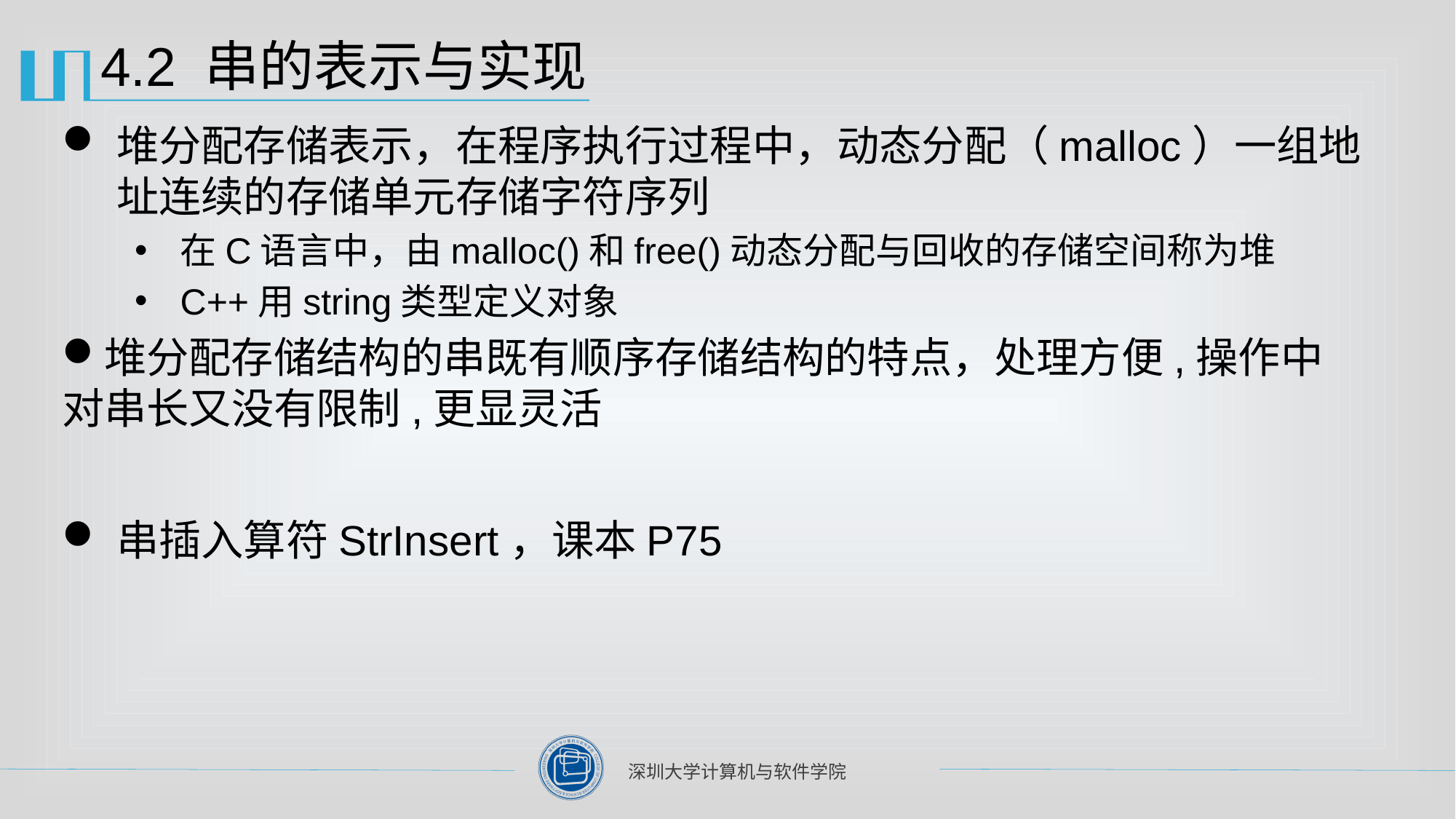

# 4.2 串的表示与实现
堆分配存储表示，在程序执行过程中，动态分配（malloc）一组地址连续的存储单元存储字符序列
在C语言中，由malloc()和free()动态分配与回收的存储空间称为堆
C++用string类型定义对象
堆分配存储结构的串既有顺序存储结构的特点，处理方便,操作中对串长又没有限制,更显灵活

串插入算符StrInsert，课本P75

10